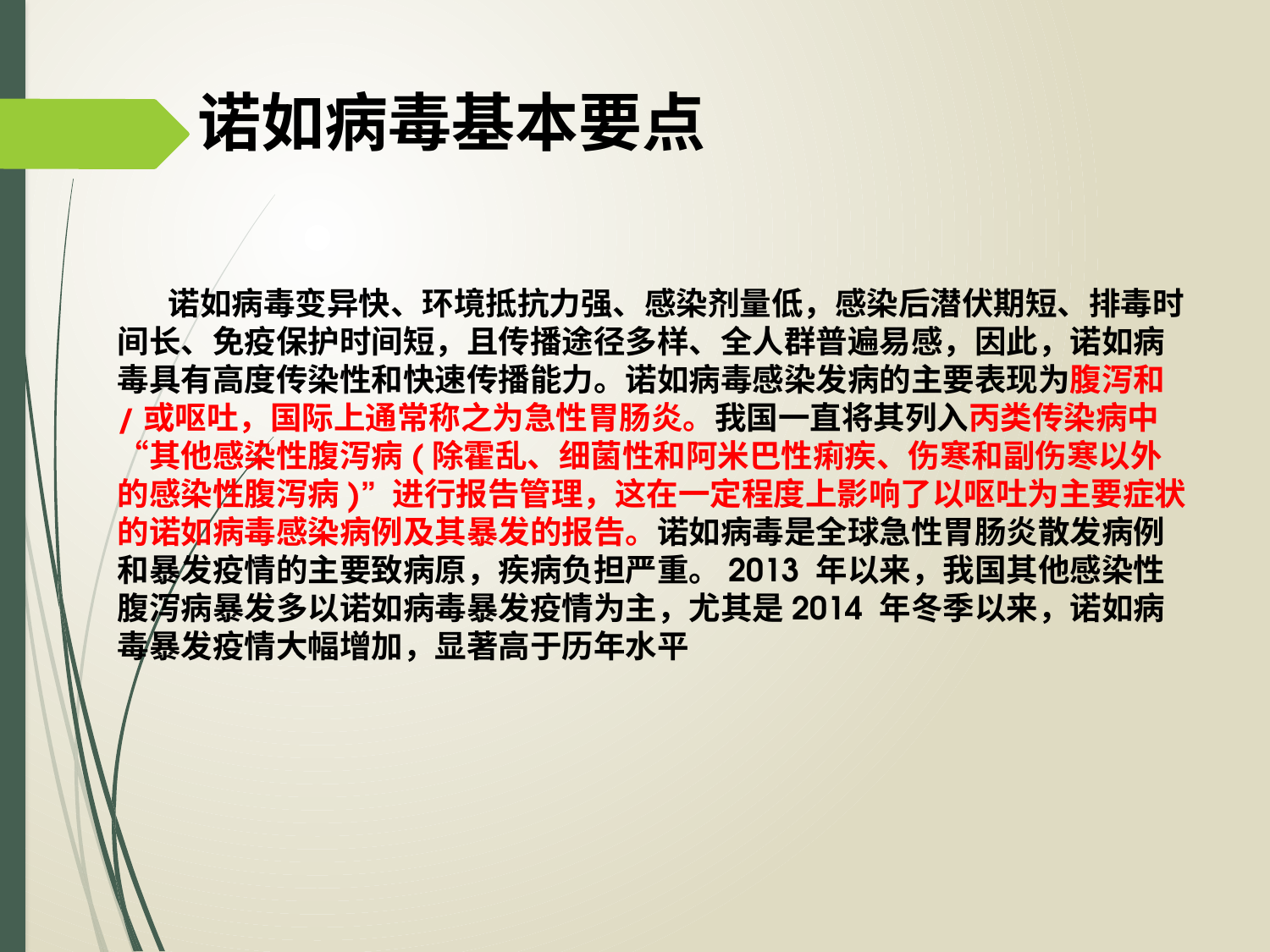

# 诺如病毒基本要点

      诺如病毒变异快、环境抵抗力强、感染剂量低，感染后潜伏期短、排毒时间长、免疫保护时间短，且传播途径多样、全人群普遍易感，因此，诺如病毒具有高度传染性和快速传播能力。诺如病毒感染发病的主要表现为腹泻和/或呕吐，国际上通常称之为急性胃肠炎。我国一直将其列入丙类传染病中“其他感染性腹泻病(除霍乱、细菌性和阿米巴性痢疾、伤寒和副伤寒以外的感染性腹泻病)” 进行报告管理，这在一定程度上影响了以呕吐为主要症状的诺如病毒感染病例及其暴发的报告。诺如病毒是全球急性胃肠炎散发病例和暴发疫情的主要致病原，疾病负担严重。2013 年以来，我国其他感染性腹泻病暴发多以诺如病毒暴发疫情为主，尤其是2014 年冬季以来，诺如病毒暴发疫情大幅增加，显著高于历年水平